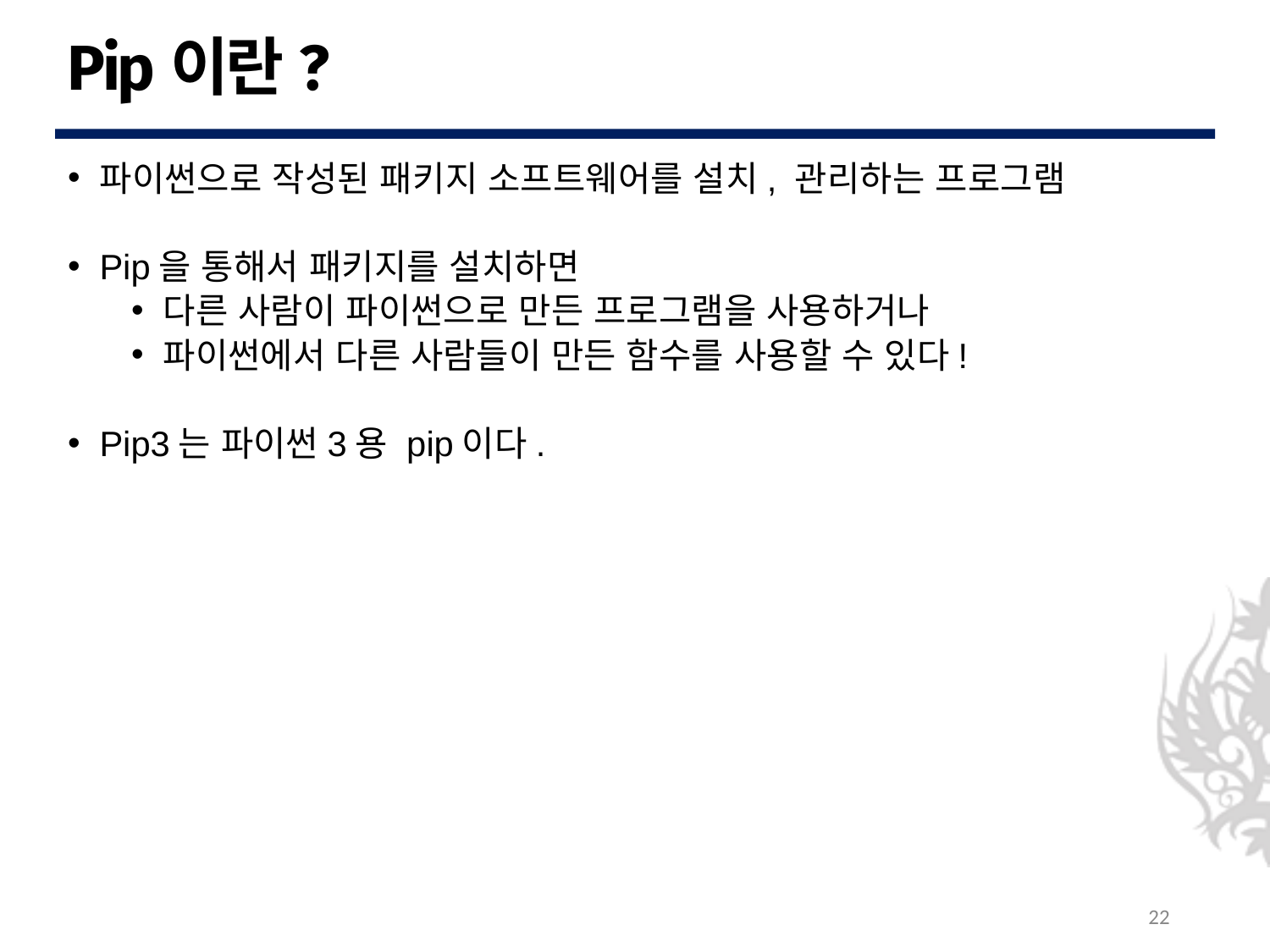

Pip이란?
파이썬으로 작성된 패키지 소프트웨어를 설치, 관리하는 프로그램

Pip을 통해서 패키지를 설치하면
다른 사람이 파이썬으로 만든 프로그램을 사용하거나
파이썬에서 다른 사람들이 만든 함수를 사용할 수 있다!

Pip3는 파이썬3용 pip이다.
22